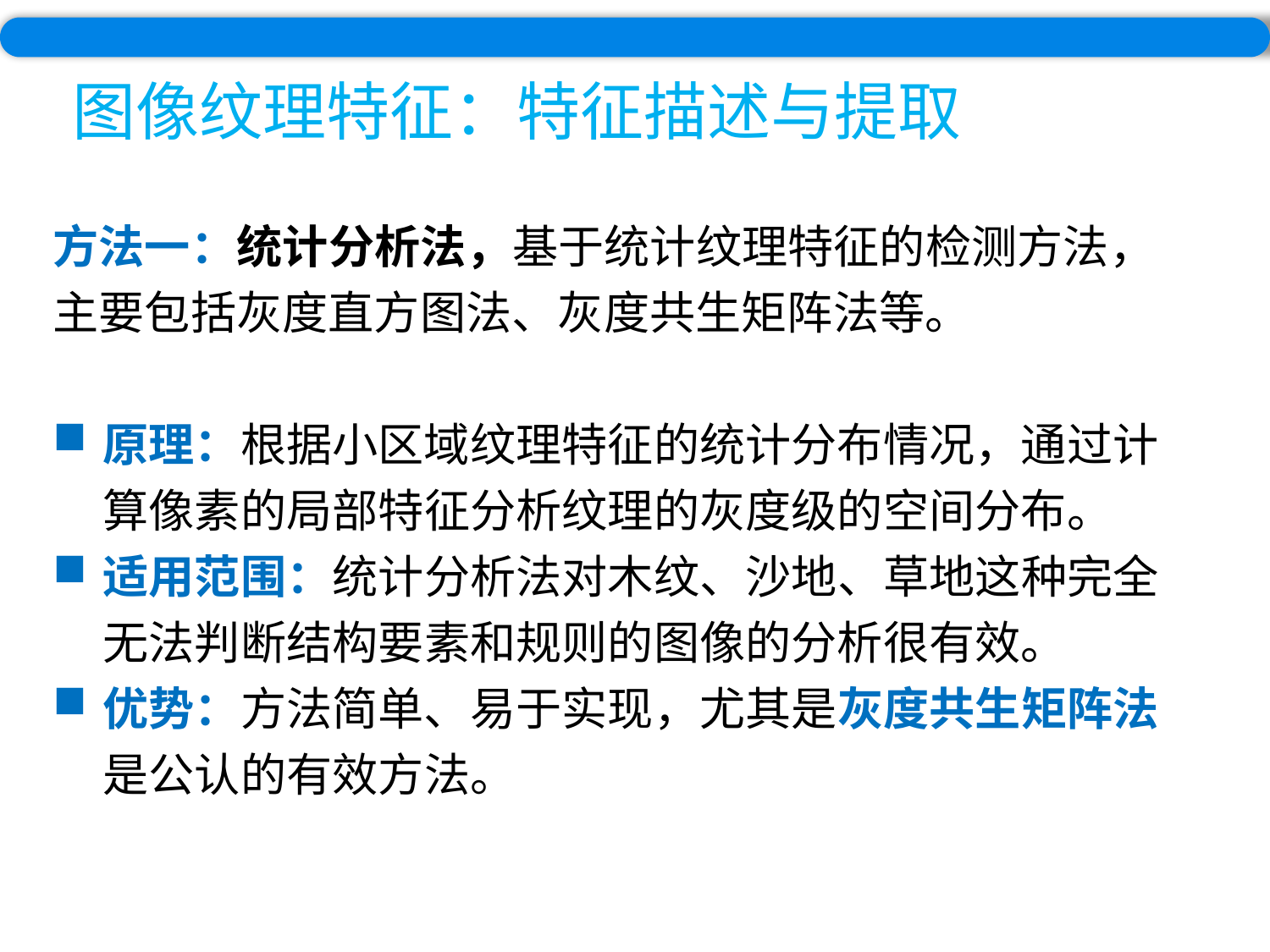

图像纹理特征：特征描述与提取
方法一：统计分析法，基于统计纹理特征的检测方法，主要包括灰度直方图法、灰度共生矩阵法等。

原理：根据小区域纹理特征的统计分布情况，通过计算像素的局部特征分析纹理的灰度级的空间分布。
适用范围：统计分析法对木纹、沙地、草地这种完全无法判断结构要素和规则的图像的分析很有效。
优势：方法简单、易于实现，尤其是灰度共生矩阵法是公认的有效方法。